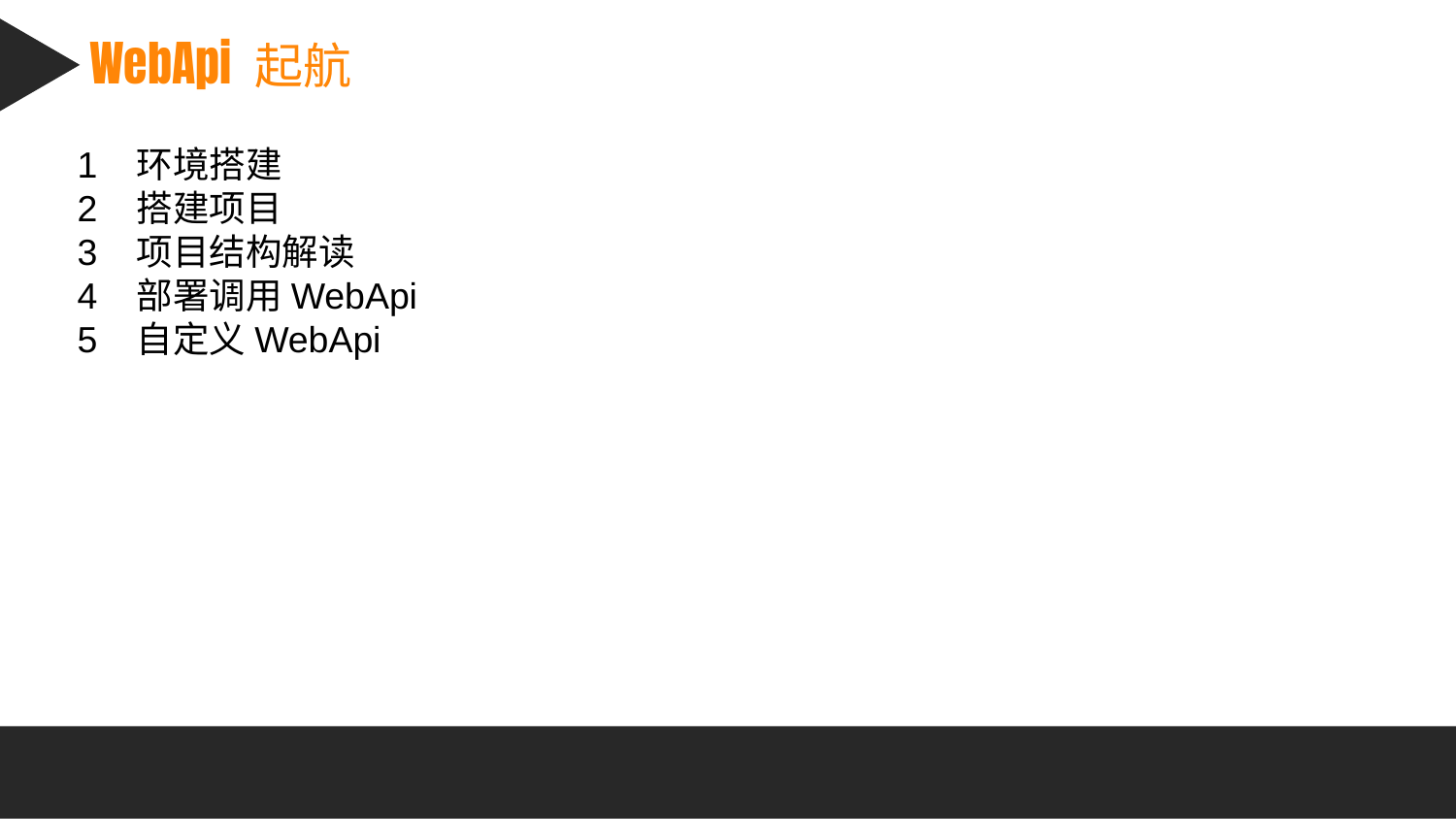

WebApi 起航
1   环境搭建
2   搭建项目
3   项目结构解读
4   部署调用WebApi
5   自定义WebApi